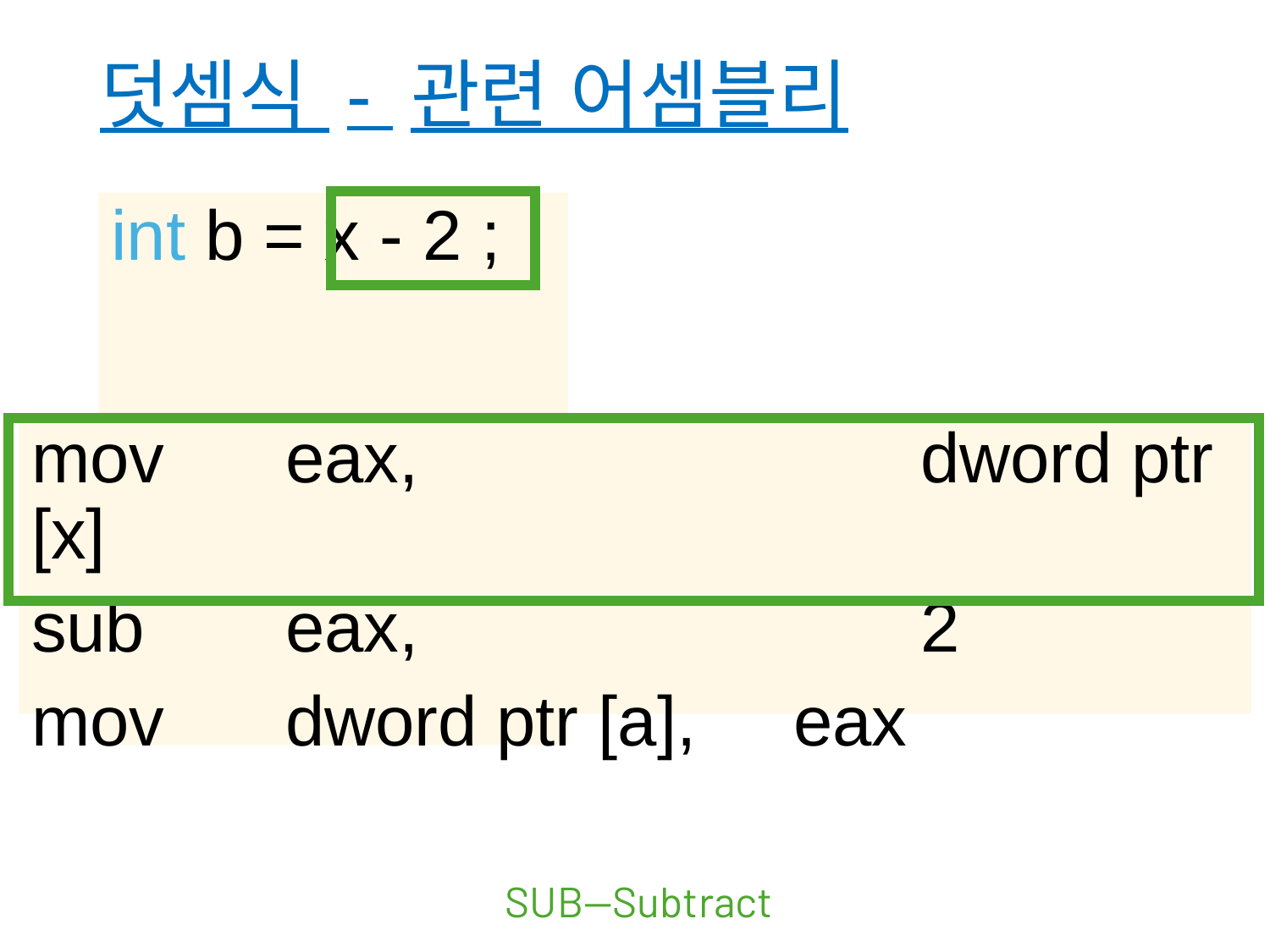

# 덧셈식 - 관련 어셈블리

int b = x - 2 ;
mov	eax,				dword ptr [x]
sub		eax,				2
mov	dword ptr [a],	eax

SUB—Subtract